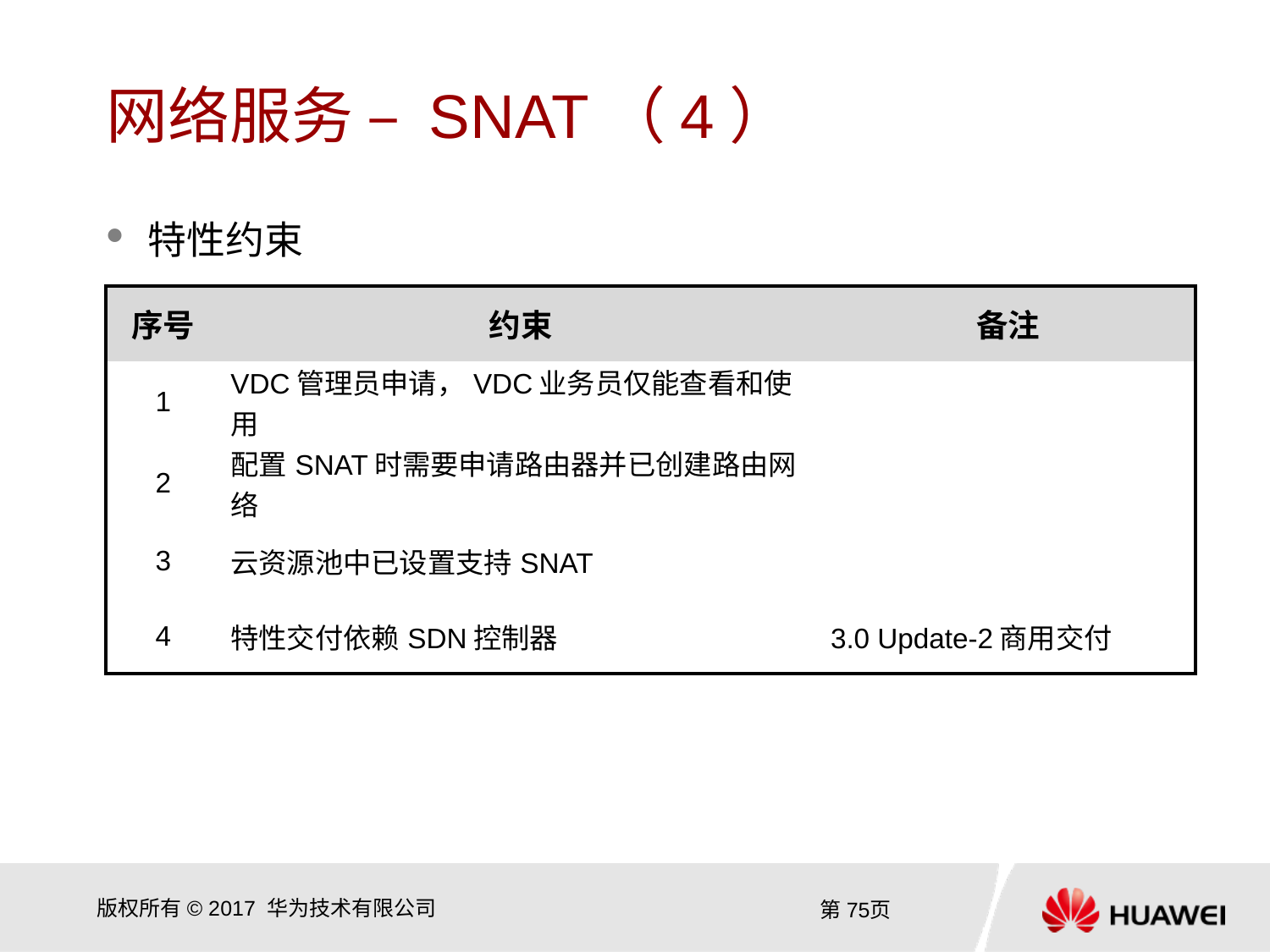

# 网络服务 – SNAT（4）
特性约束
| 序号 | 约束 | 备注 |
| --- | --- | --- |
| 1 | VDC管理员申请，VDC业务员仅能查看和使用 |  |
| 2 | 配置SNAT时需要申请路由器并已创建路由网络 |  |
| 3 | 云资源池中已设置支持SNAT |  |
| 4 | 特性交付依赖SDN控制器 | 3.0 Update-2商用交付 |